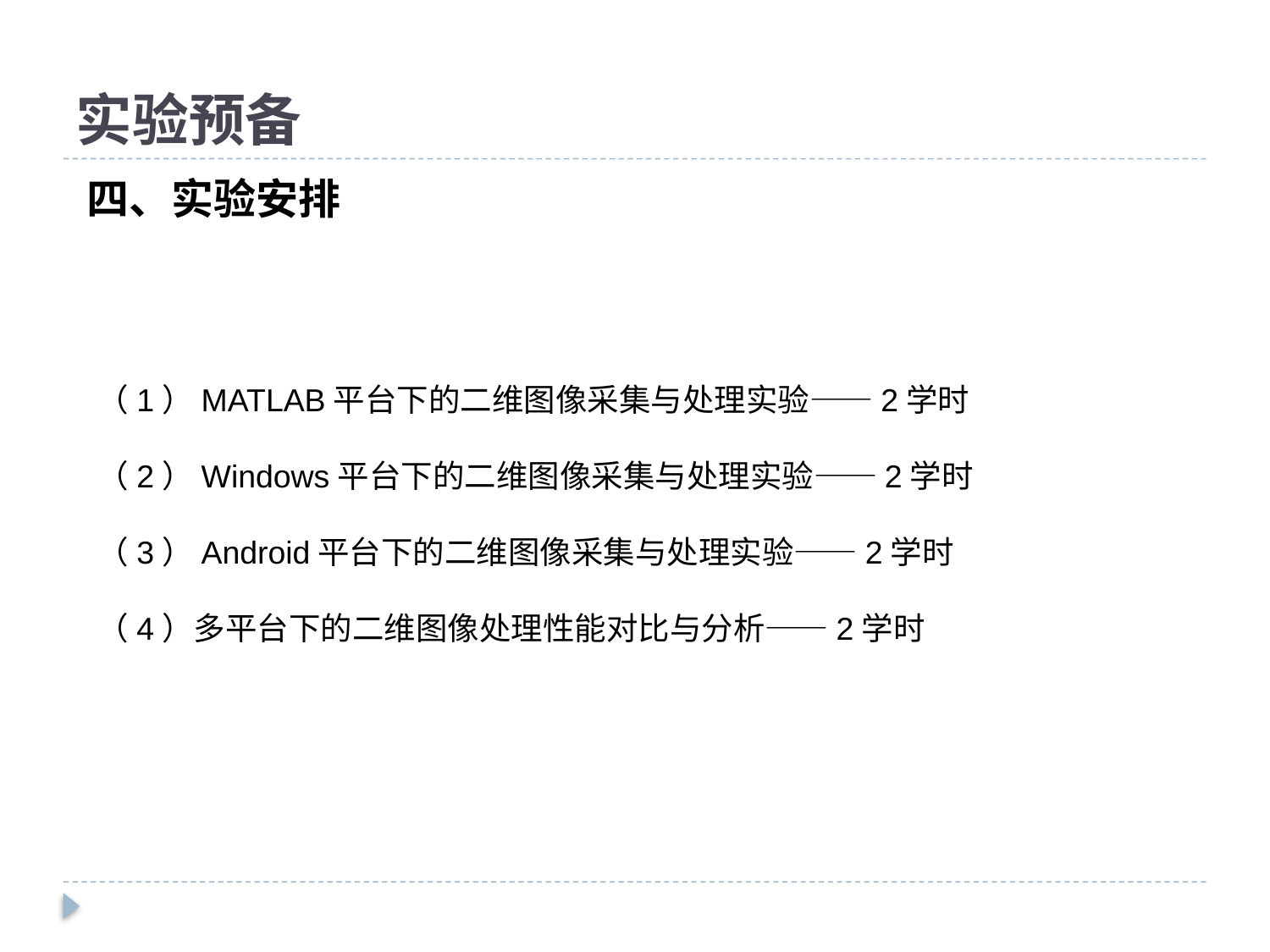

# 实验预备
四、实验安排
（1）MATLAB平台下的二维图像采集与处理实验——2学时

（2）Windows平台下的二维图像采集与处理实验——2学时

（3）Android平台下的二维图像采集与处理实验——2学时

（4）多平台下的二维图像处理性能对比与分析——2学时